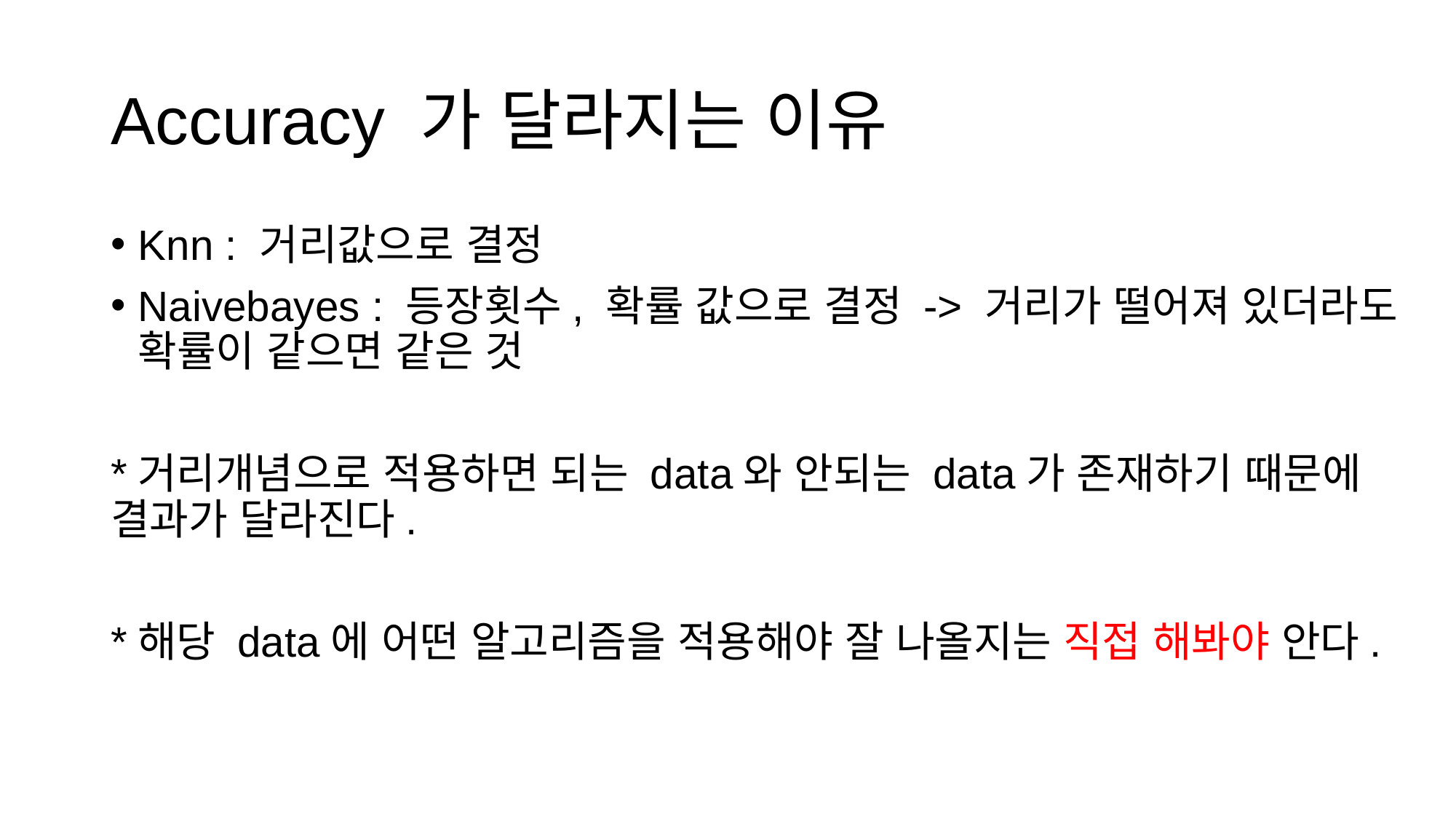

# Accuracy 가 달라지는 이유
Knn : 거리값으로 결정
Naivebayes : 등장횟수, 확률 값으로 결정 -> 거리가 떨어져 있더라도 확률이 같으면 같은 것

*거리개념으로 적용하면 되는 data와 안되는 data가 존재하기 때문에 결과가 달라진다.

*해당 data에 어떤 알고리즘을 적용해야 잘 나올지는 직접 해봐야 안다.